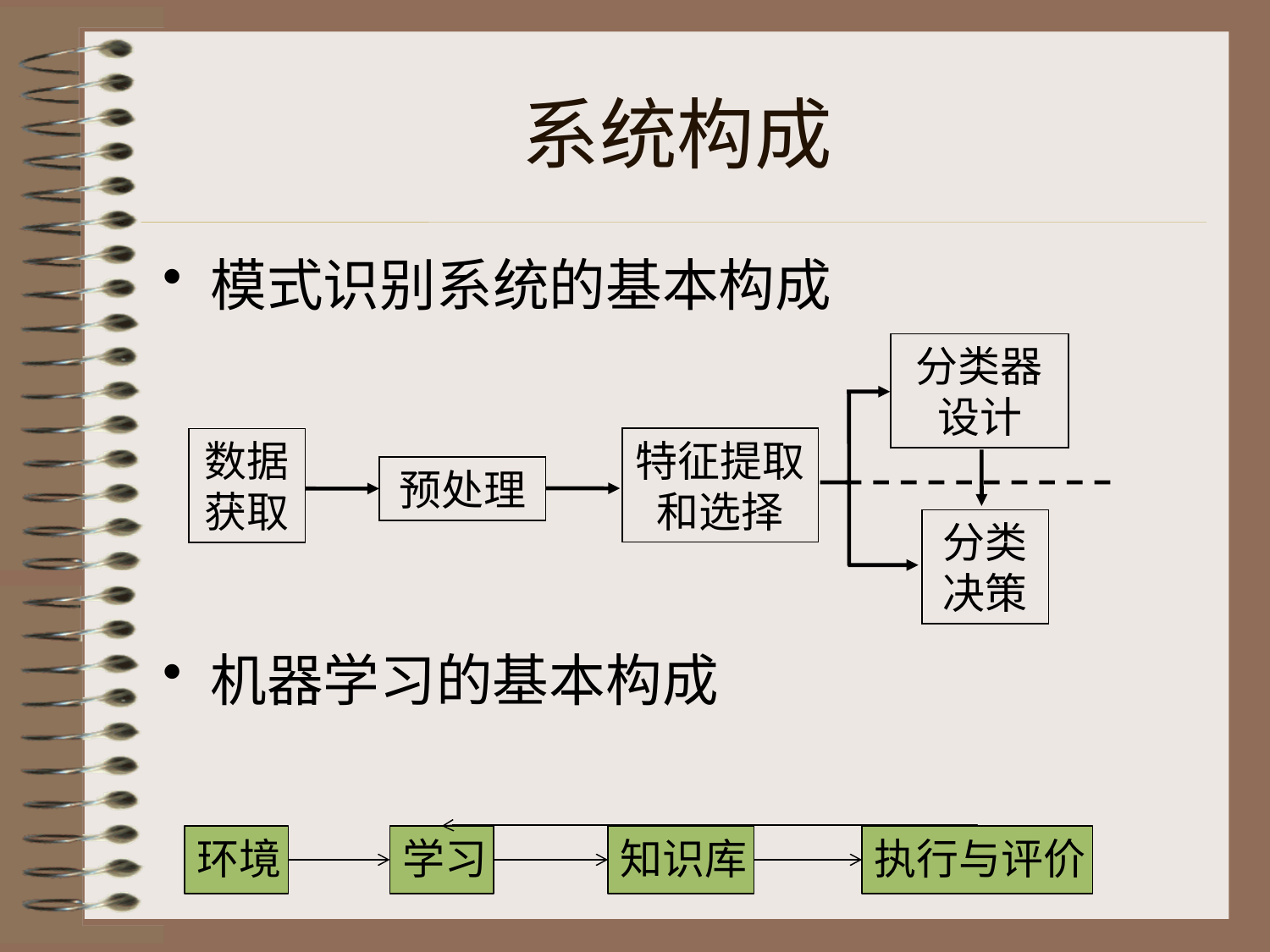

# 系统构成
模式识别系统的基本构成

机器学习的基本构成
分类器设计

特征提取和选择
数据获取

预处理

分类决策

环境
学习
知识库
执行与评价